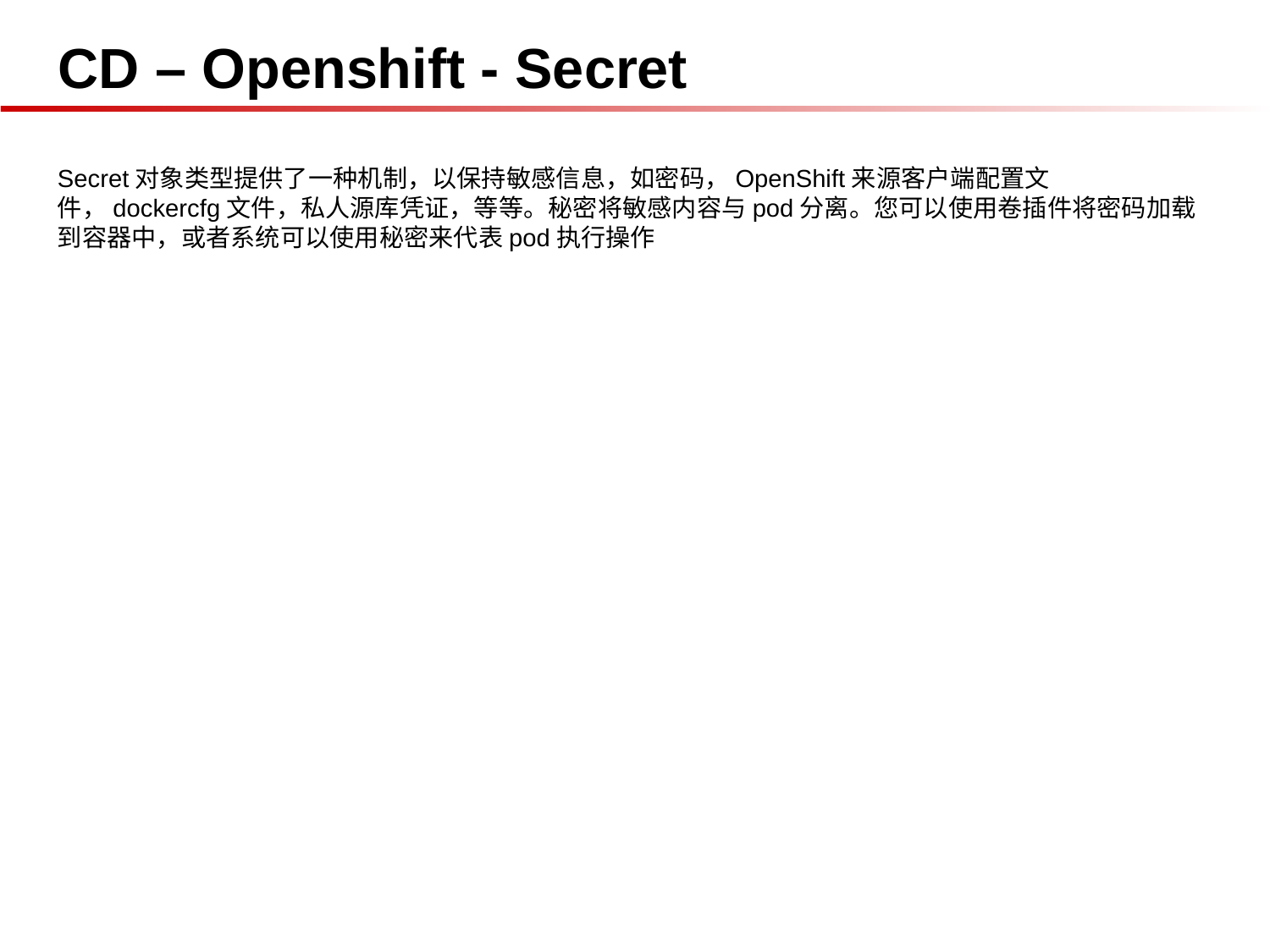

# CD – Openshift - Secret
Secret对象类型提供了一种机制，以保持敏感信息，如密码，OpenShift来源客户端配置文件，dockercfg文件，私人源库凭证，等等。秘密将敏感内容与pod分离。您可以使用卷插件将密码加载到容器中，或者系统可以使用秘密来代表pod执行操作